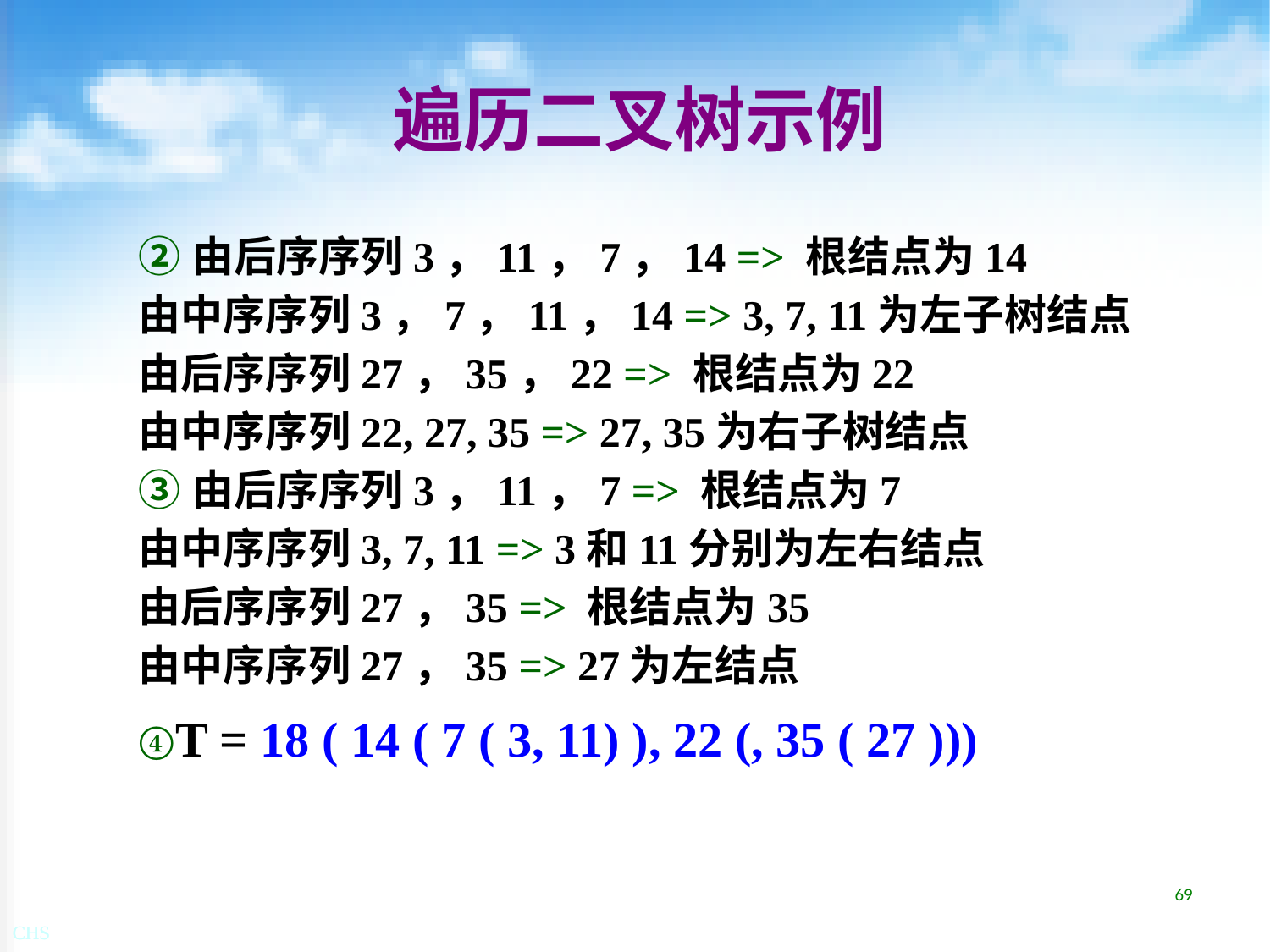

# 遍历二叉树示例
②由后序序列3，11，7，14 => 根结点为14
由中序序列3，7，11，14 => 3, 7, 11为左子树结点
由后序序列27，35，22 => 根结点为22
由中序序列22, 27, 35 => 27, 35为右子树结点
③由后序序列3，11，7 => 根结点为7
由中序序列3, 7, 11 => 3和11分别为左右结点
由后序序列27，35 => 根结点为35
由中序序列27，35 => 27为左结点
④T = 18 ( 14 ( 7 ( 3, 11) ), 22 (, 35 ( 27 )))
69